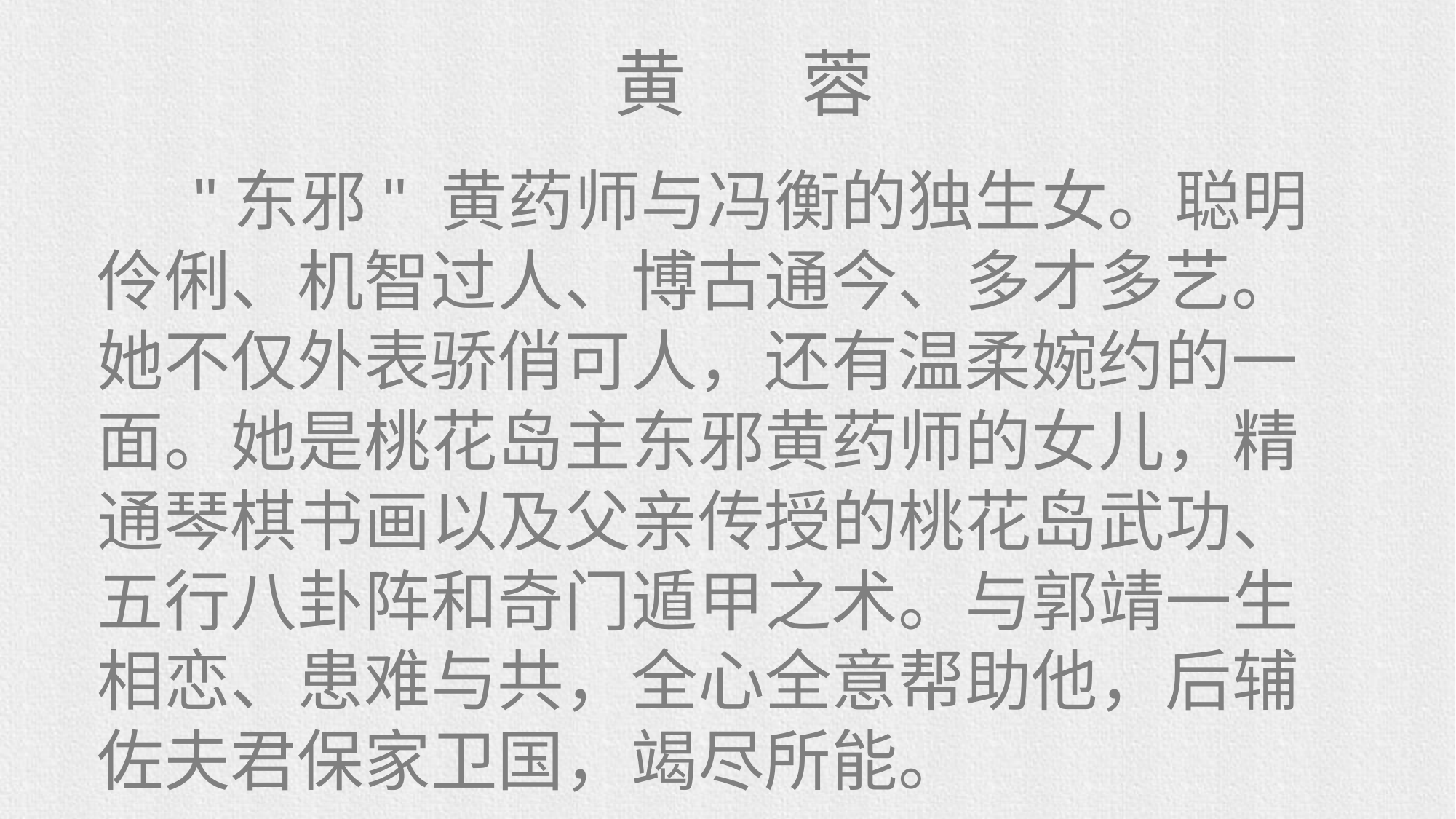

黄       蓉
        "东邪" 黄药师与冯衡的独生女。聪明伶俐、机智过人、博古通今、多才多艺。她不仅外表骄俏可人，还有温柔婉约的一面。她是桃花岛主东邪黄药师的女儿，精通琴棋书画以及父亲传授的桃花岛武功、五行八卦阵和奇门遁甲之术。与郭靖一生相恋、患难与共，全心全意帮助他，后辅佐夫君保家卫国，竭尽所能。